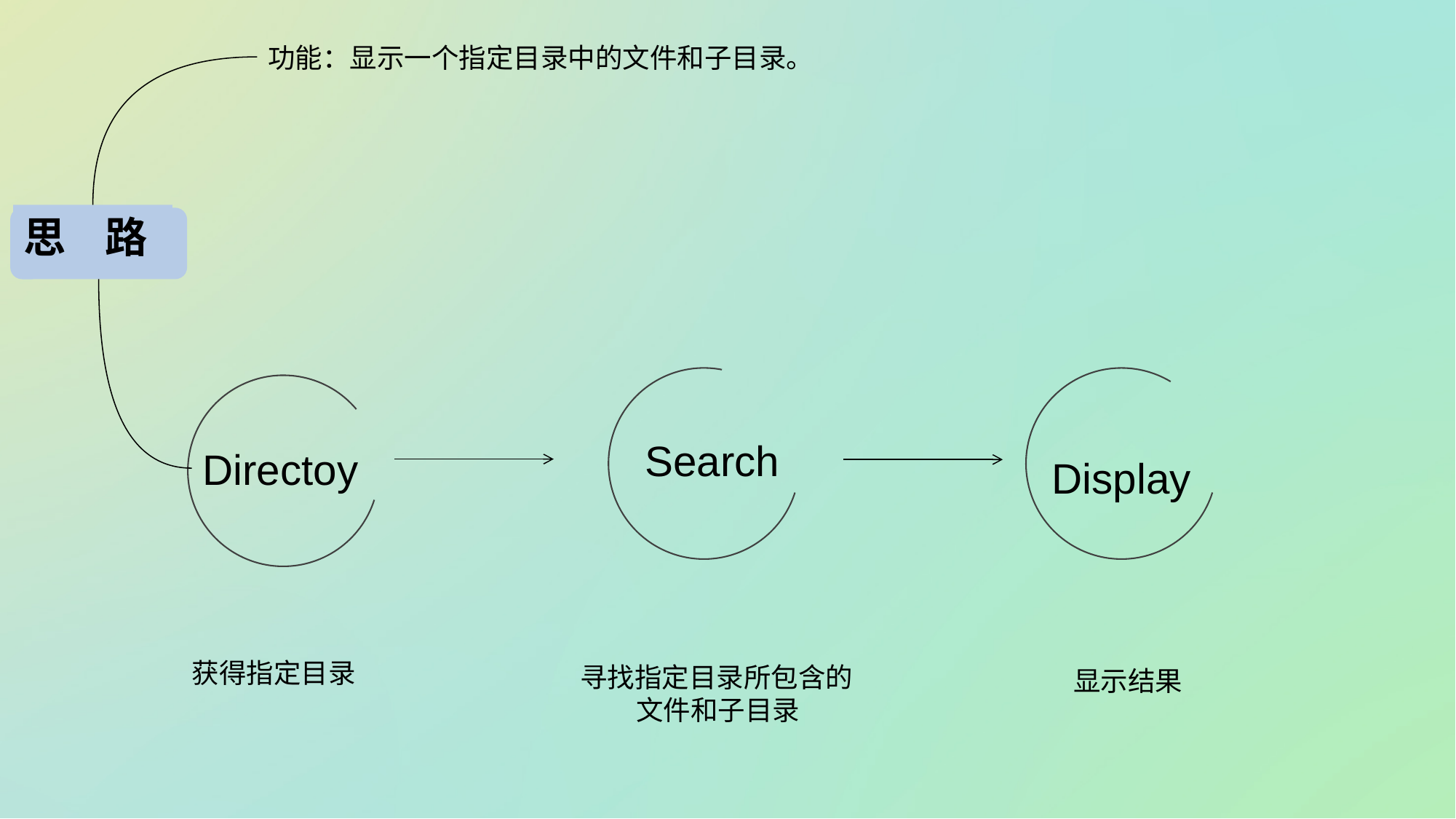

功能：显示一个指定目录中的文件和子目录。
思    路

Search
Directoy
Display
获得指定目录
寻找指定目录所包含的
        文件和子目录
显示结果